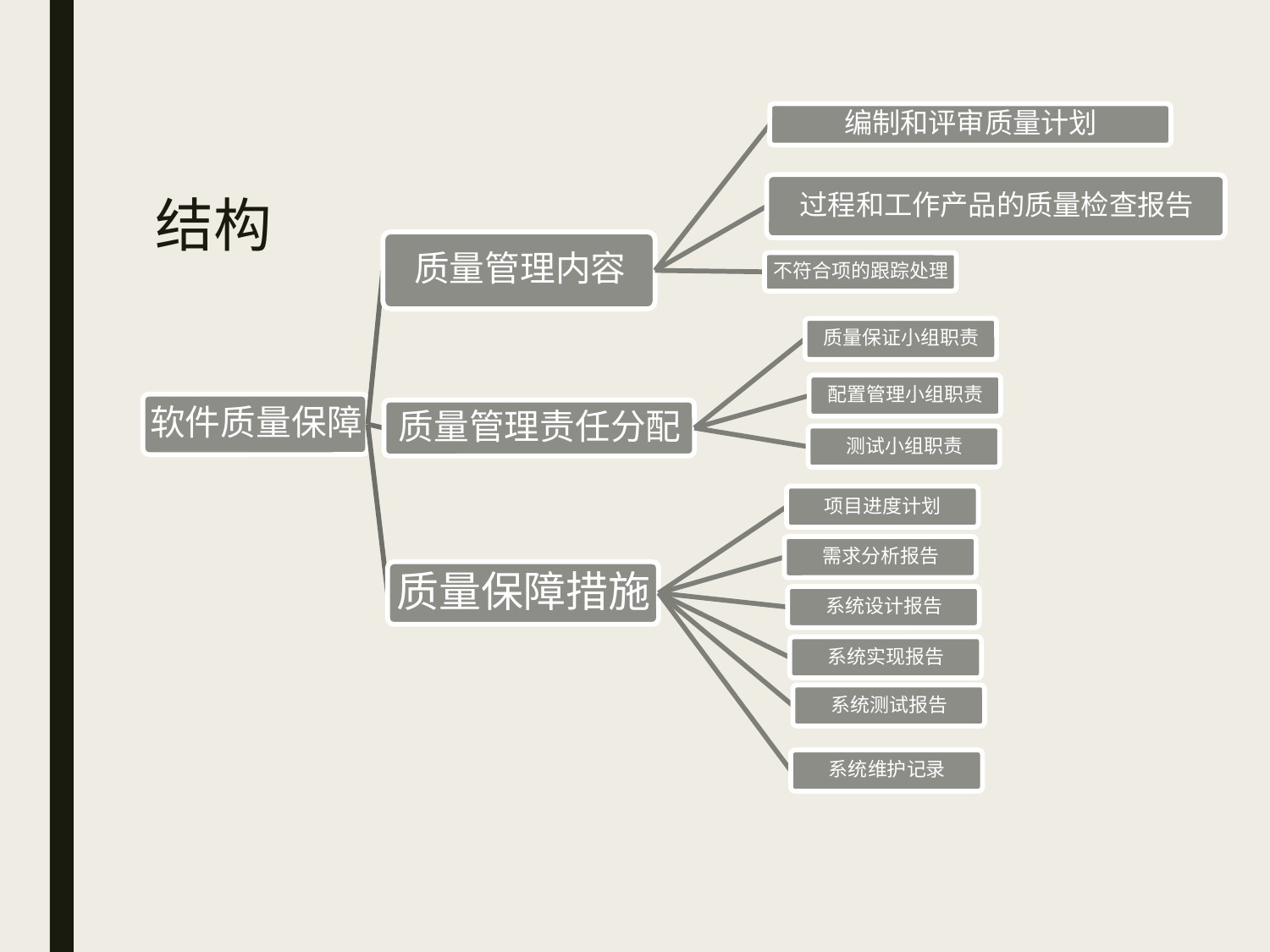

软件质量保障

质量管理内容

编制和评审质量计划

过程和工作产品的质量检查报告

不符合项的跟踪处理

质量管理责任分配

质量保证小组职责

配置管理小组职责

测试小组职责

质量保障措施

项目进度计划

需求分析报告

系统设计报告

系统实现报告

系统测试报告

系统维护记录
# 结构